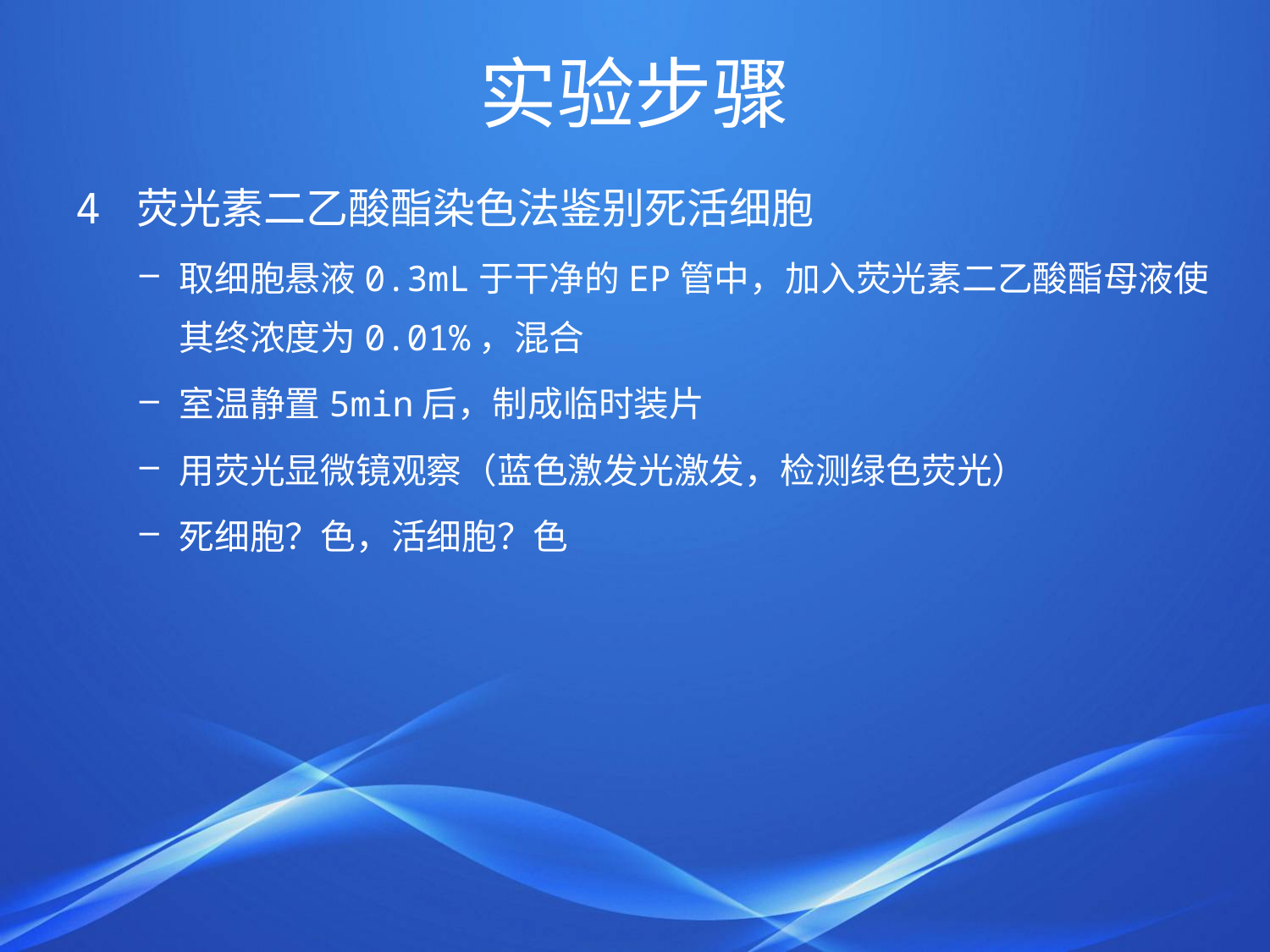

# 实验步骤
4 荧光素二乙酸酯染色法鉴别死活细胞
取细胞悬液0.3mL于干净的EP管中，加入荧光素二乙酸酯母液使其终浓度为0.01%，混合
室温静置5min后，制成临时装片
用荧光显微镜观察（蓝色激发光激发，检测绿色荧光）
死细胞？色，活细胞？色